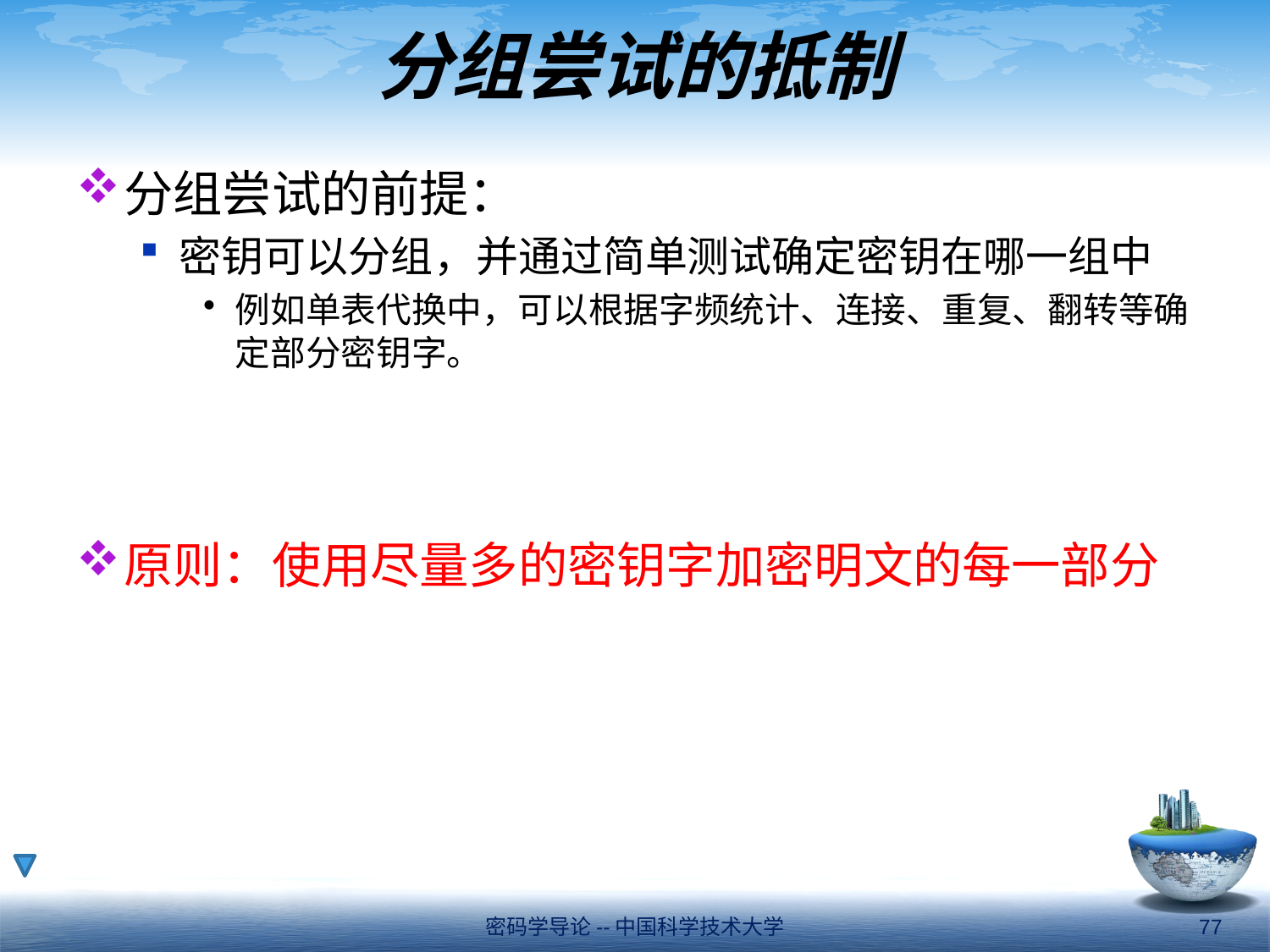

# 分组尝试的抵制
分组尝试的前提：
密钥可以分组，并通过简单测试确定密钥在哪一组中
例如单表代换中，可以根据字频统计、连接、重复、翻转等确定部分密钥字。

原则：使用尽量多的密钥字加密明文的每一部分

密码学导论--中国科学技术大学
77